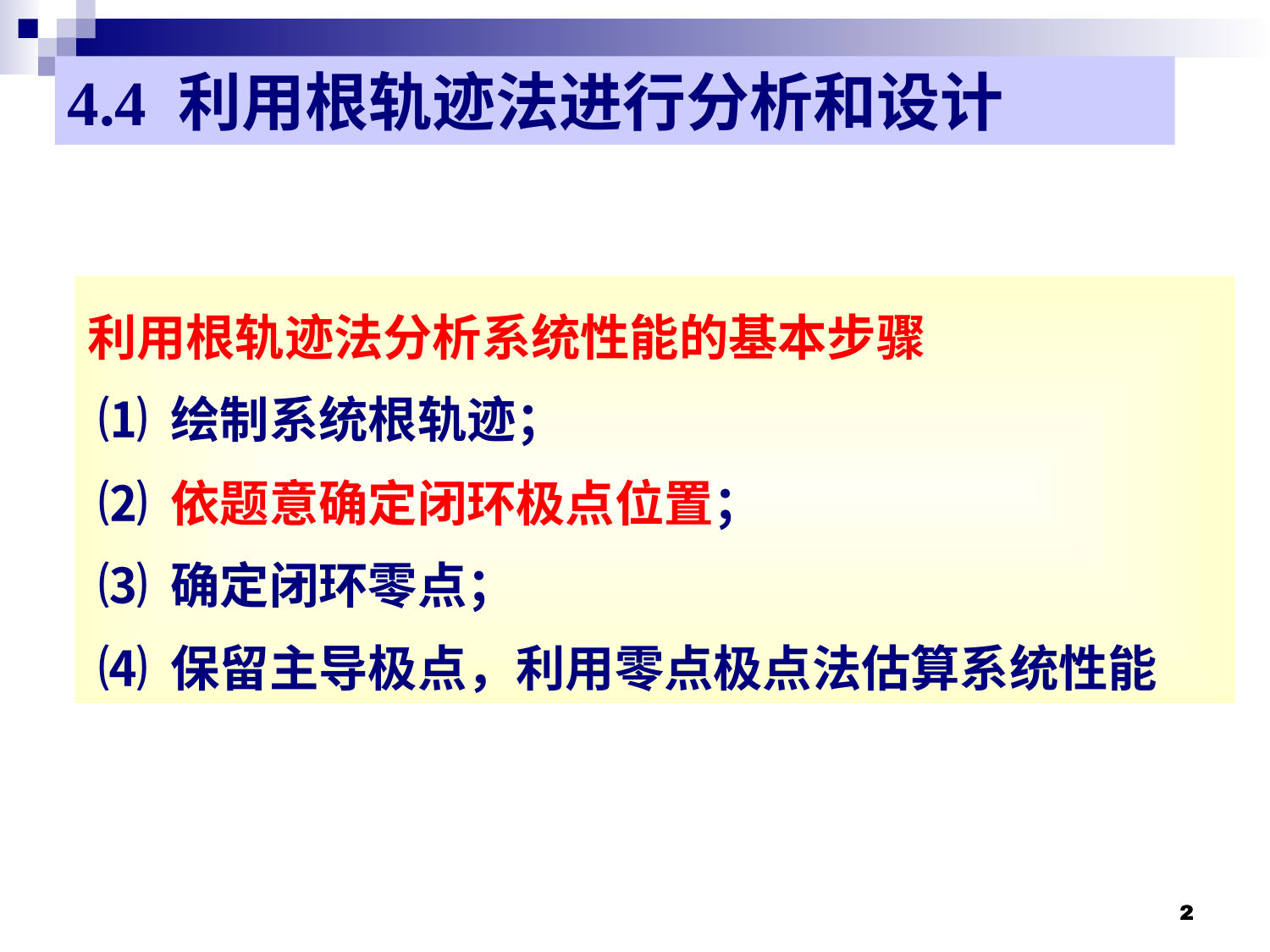

4.4 利用根轨迹法进行分析和设计
利用根轨迹法分析系统性能的基本步骤
 ⑴ 绘制系统根轨迹；
 ⑵ 依题意确定闭环极点位置；
 ⑶ 确定闭环零点；
 ⑷ 保留主导极点，利用零点极点法估算系统性能
2
2